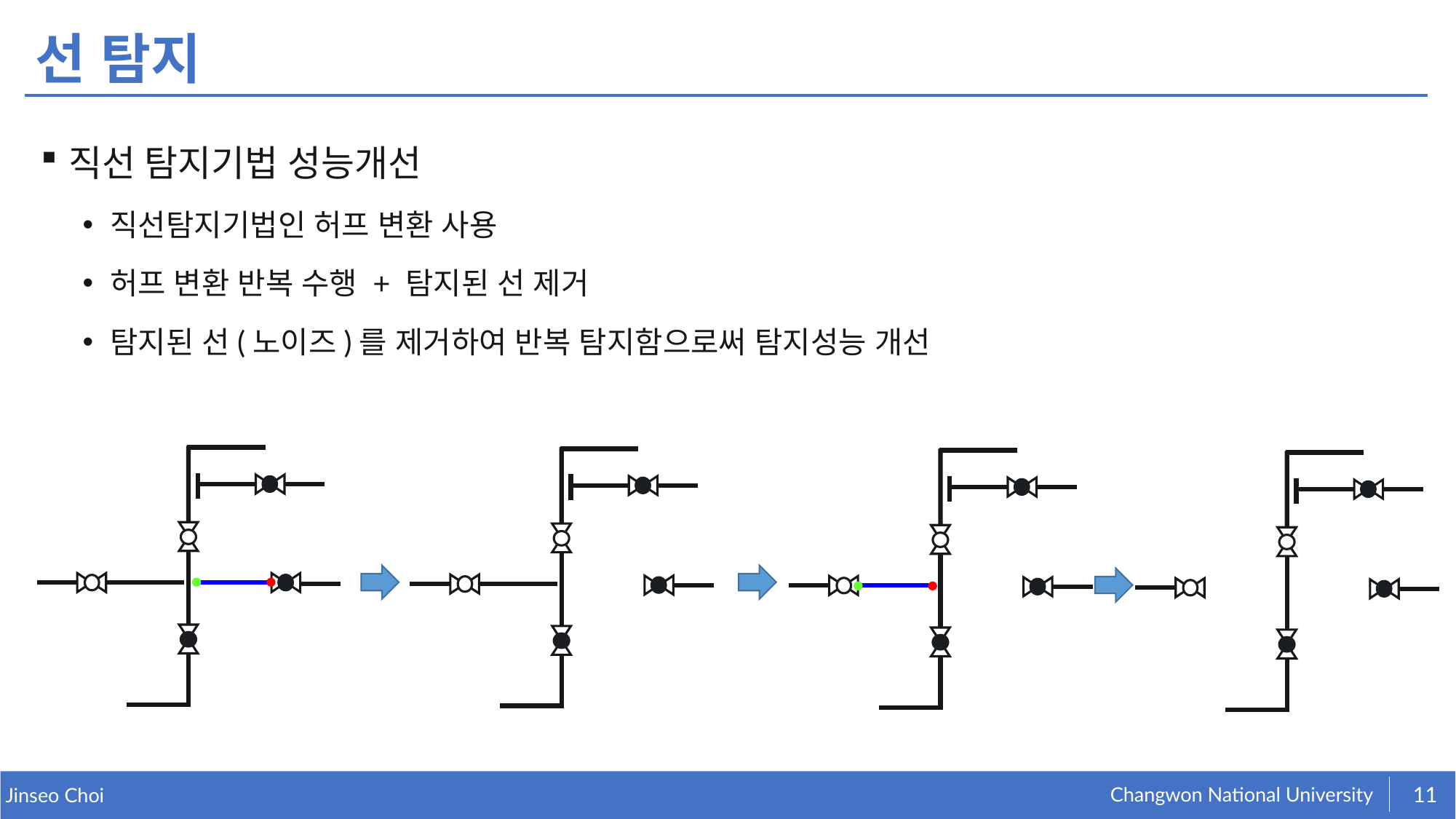

# 선 탐지
직선 탐지기법 성능개선
직선탐지기법인 허프 변환 사용
허프 변환 반복 수행 + 탐지된 선 제거
탐지된 선(노이즈)를 제거하여 반복 탐지함으로써 탐지성능 개선

11